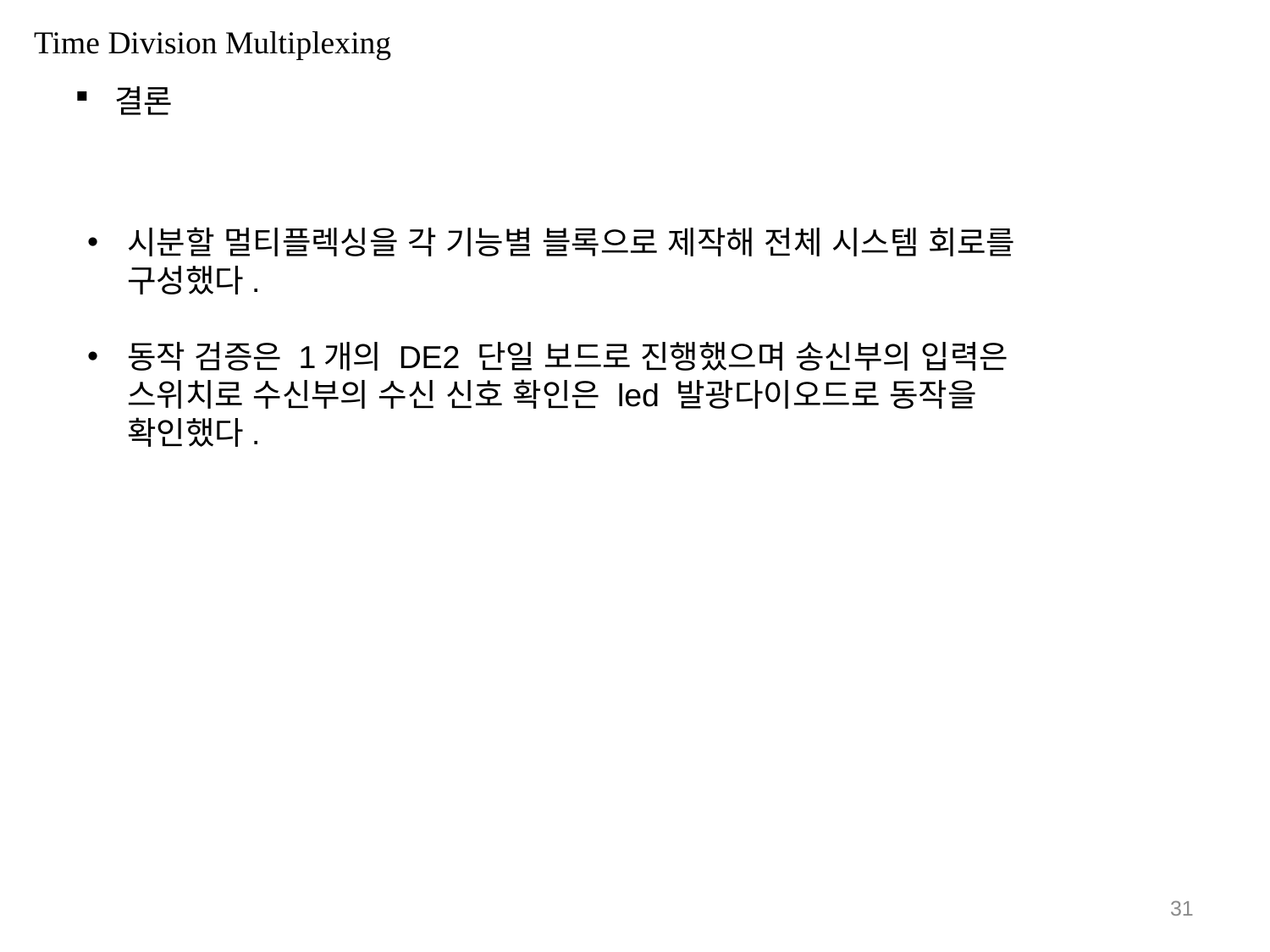

Time Division Multiplexing
결론
시분할 멀티플렉싱을 각 기능별 블록으로 제작해 전체 시스템 회로를 구성했다.

동작 검증은 1개의 DE2 단일 보드로 진행했으며 송신부의 입력은 스위치로 수신부의 수신 신호 확인은 led 발광다이오드로 동작을 확인했다.

31